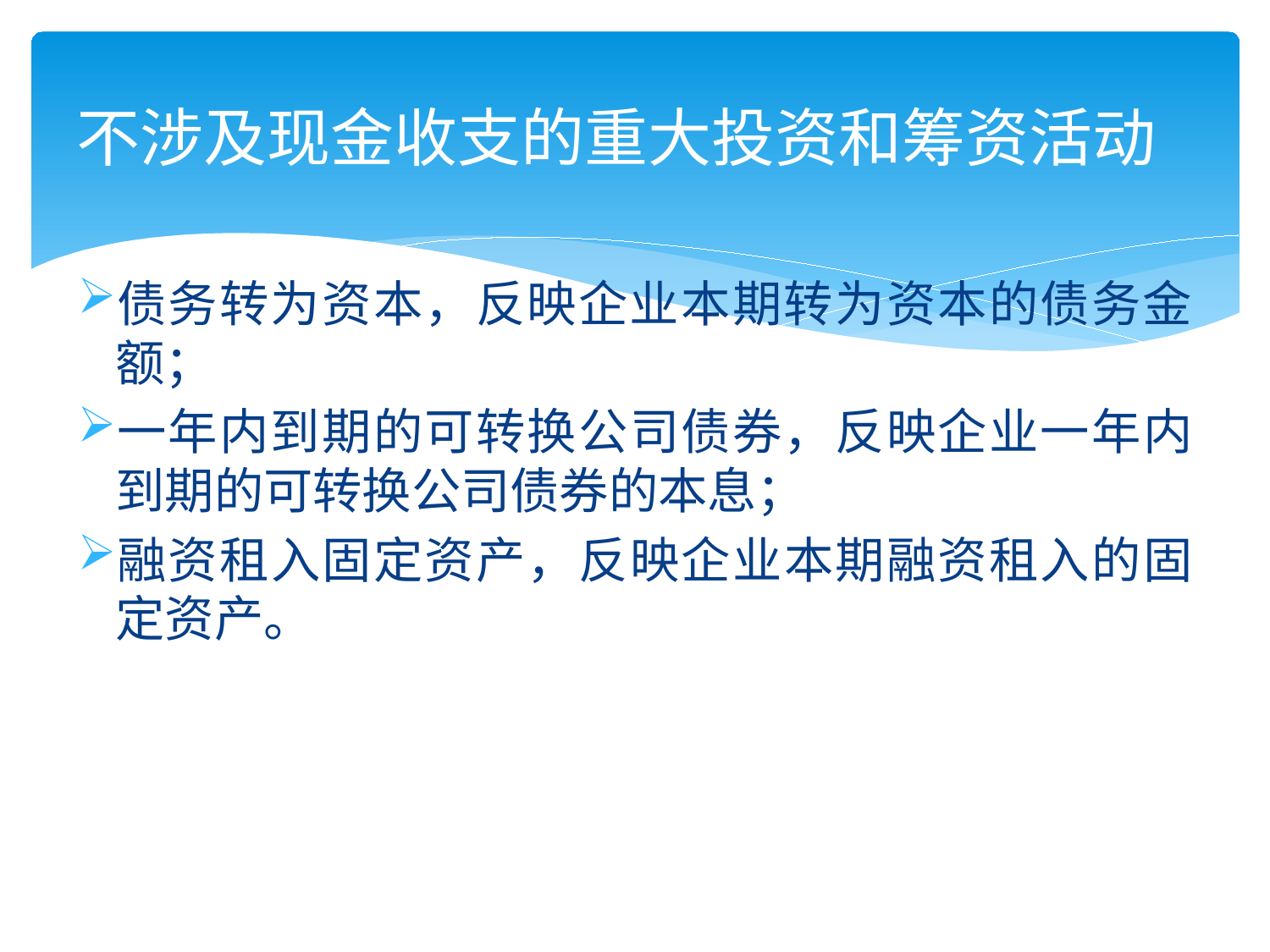

# 不涉及现金收支的重大投资和筹资活动
债务转为资本，反映企业本期转为资本的债务金额；
一年内到期的可转换公司债券，反映企业一年内到期的可转换公司债券的本息；
融资租入固定资产，反映企业本期融资租入的固定资产。